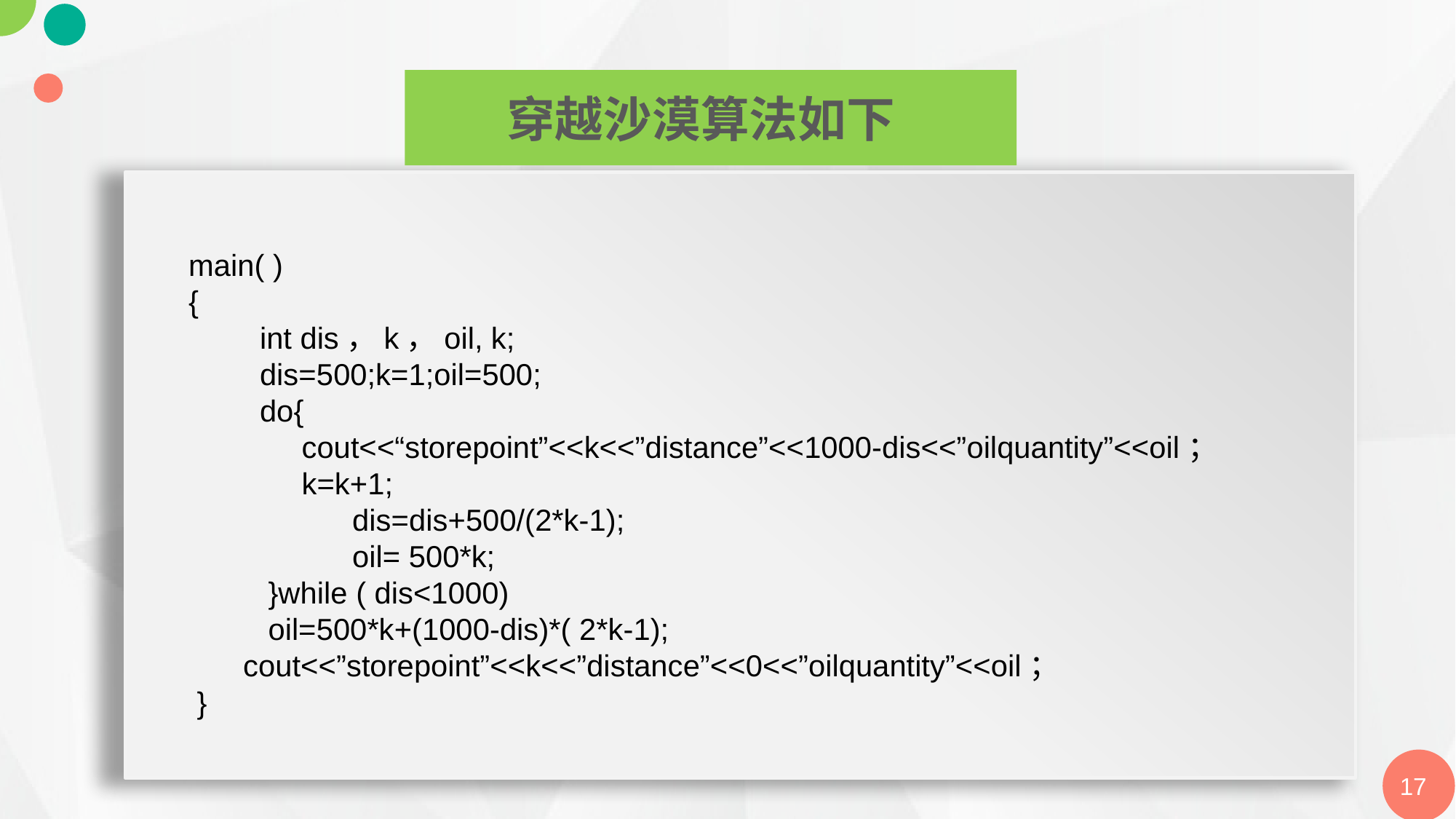

main( )
{
  int dis，k，oil, k;
  dis=500;k=1;oil=500;
  do{
       cout<<“storepoint”<<k<<”distance”<<1000-dis<<”oilquantity”<<oil；
       k=k+1;
   	dis=dis+500/(2*k-1);
   	oil= 500*k;
   }while ( dis<1000)
   oil=500*k+(1000-dis)*( 2*k-1);
cout<<”storepoint”<<k<<”distance”<<0<<”oilquantity”<<oil；
 }
穿越沙漠算法如下